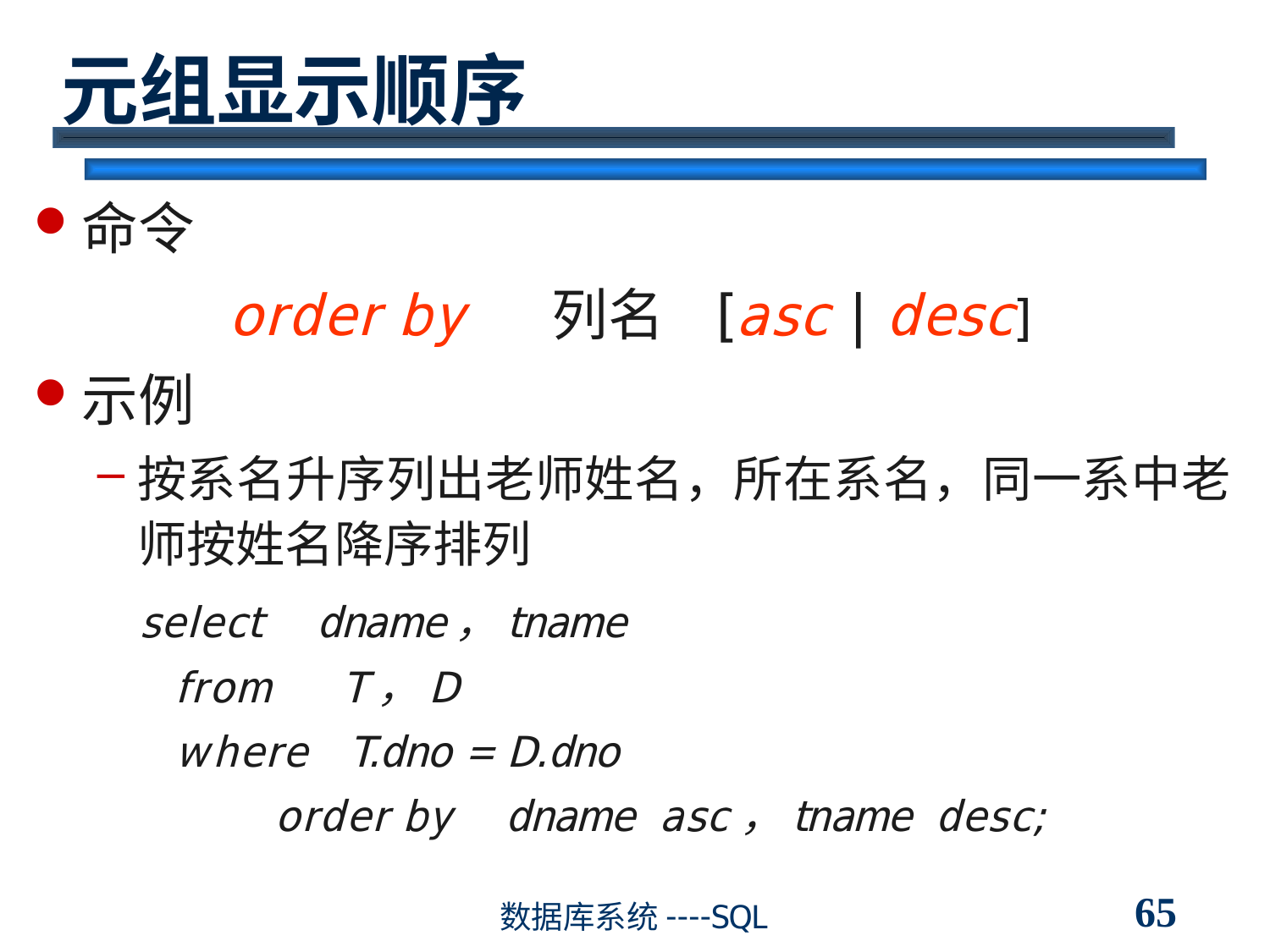

# 元组显示顺序
命令
order by    列名   [asc | desc]
示例
按系名升序列出老师姓名，所在系名，同一系中老师按姓名降序排列
   select    dname，tname
      from     T，D
      where   T.dno = D.dno
  		 order by    dname  asc，tname  desc;
65
数据库系统----SQL